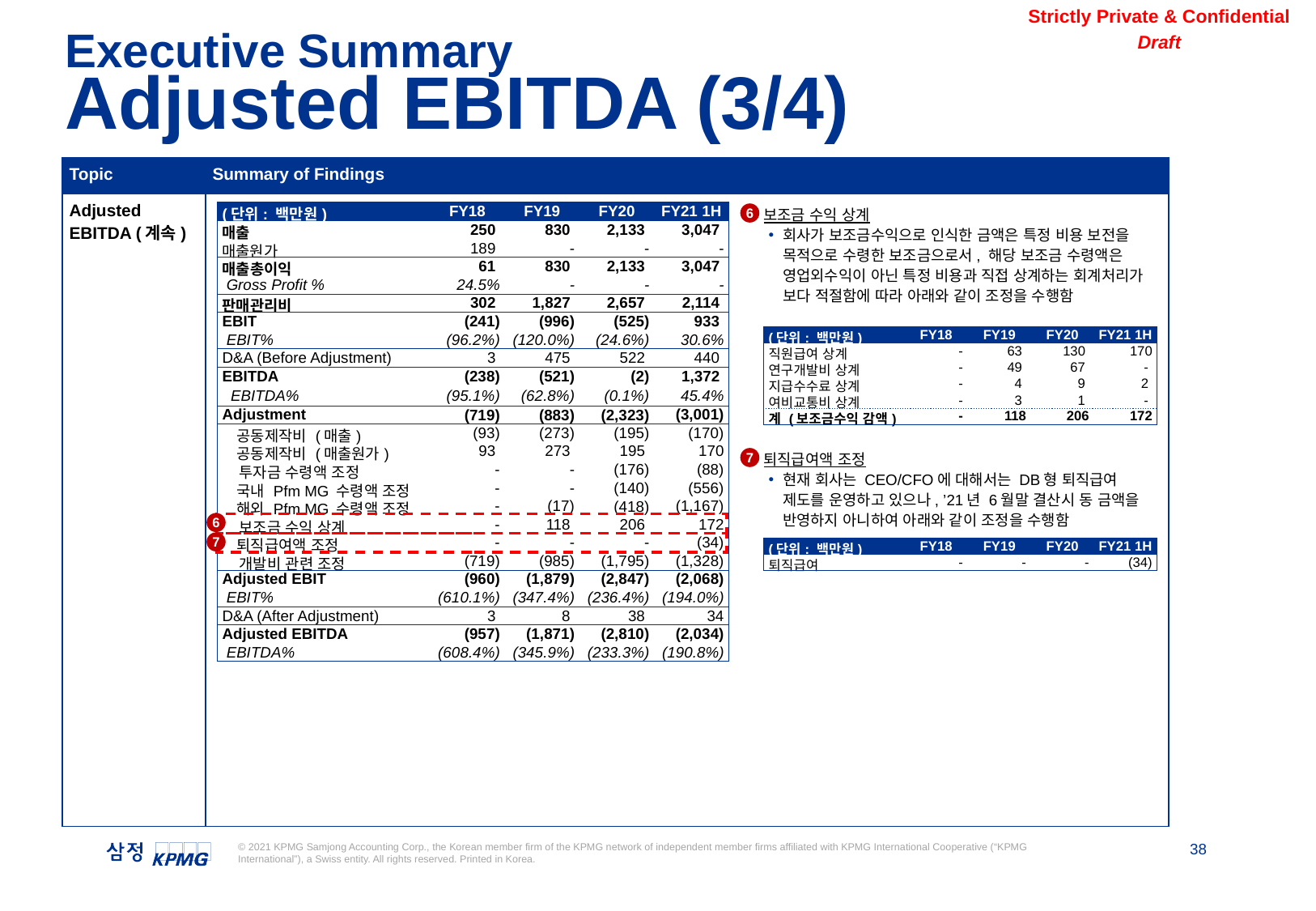

Executive Summary
Adjusted EBITDA (3/4)
| Topic | Summary of Findings |
| --- | --- |
| Adjusted EBITDA (계속) |  |
| (단위: 백만원) | FY18 | FY19 | FY20 | FY21 1H |
| --- | --- | --- | --- | --- |
| 매출 | 250 | 830 | 2,133 | 3,047 |
| 매출원가 | 189 | - | - | - |
| 매출총이익 | 61 | 830 | 2,133 | 3,047 |
| Gross Profit % | 24.5% | - | - | - |
| 판매관리비 | 302 | 1,827 | 2,657 | 2,114 |
| EBIT | (241) | (996) | (525) | 933 |
| EBIT% | (96.2%) | (120.0%) | (24.6%) | 30.6% |
| D&A (Before Adjustment) | 3 | 475 | 522 | 440 |
| EBITDA | (238) | (521) | (2) | 1,372 |
| EBITDA% | (95.1%) | (62.8%) | (0.1%) | 45.4% |
| Adjustment | (719) | (883) | (2,323) | (3,001) |
| 공동제작비 (매출) | (93) | (273) | (195) | (170) |
| 공동제작비 (매출원가) | 93 | 273 | 195 | 170 |
| 투자금 수령액 조정 | - | - | (176) | (88) |
| 국내 Pfm MG 수령액 조정 | - | - | (140) | (556) |
| 해외 Pfm MG 수령액 조정 | - | (17) | (418) | (1,167) |
| 보조금 수익 상계 | - | 118 | 206 | 172 |
| 퇴직급여액 조정 | - | - | - | (34) |
| 개발비 관련 조정 | (719) | (985) | (1,795) | (1,328) |
| Adjusted EBIT | (960) | (1,879) | (2,847) | (2,068) |
| EBIT% | (610.1%) | (347.4%) | (236.4%) | (194.0%) |
| D&A (After Adjustment) | 3 | 8 | 38 | 34 |
| Adjusted EBITDA | (957) | (1,871) | (2,810) | (2,034) |
| EBITDA% | (608.4%) | (345.9%) | (233.3%) | (190.8%) |
6
보조금 수익 상계
회사가 보조금수익으로 인식한 금액은 특정 비용 보전을 목적으로 수령한 보조금으로서, 해당 보조금 수령액은 영업외수익이 아닌 특정 비용과 직접 상계하는 회계처리가 보다 적절함에 따라 아래와 같이 조정을 수행함
| (단위: 백만원) | FY18 | FY19 | FY20 | FY21 1H |
| --- | --- | --- | --- | --- |
| 직원급여 상계 | - | 63 | 130 | 170 |
| 연구개발비 상계 | - | 49 | 67 | - |
| 지급수수료 상계 | - | 4 | 9 | 2 |
| 여비교통비 상계 | - | 3 | 1 | - |
| 계 (보조금수익 감액) | - | 118 | 206 | 172 |
7
퇴직급여액 조정
현재 회사는 CEO/CFO에 대해서는 DB형 퇴직급여 제도를 운영하고 있으나, ’21년 6월말 결산시 동 금액을 반영하지 아니하여 아래와 같이 조정을 수행함
6

7

| (단위: 백만원) | FY18 | FY19 | FY20 | FY21 1H |
| --- | --- | --- | --- | --- |
| 퇴직급여 | - | - | - | (34) |